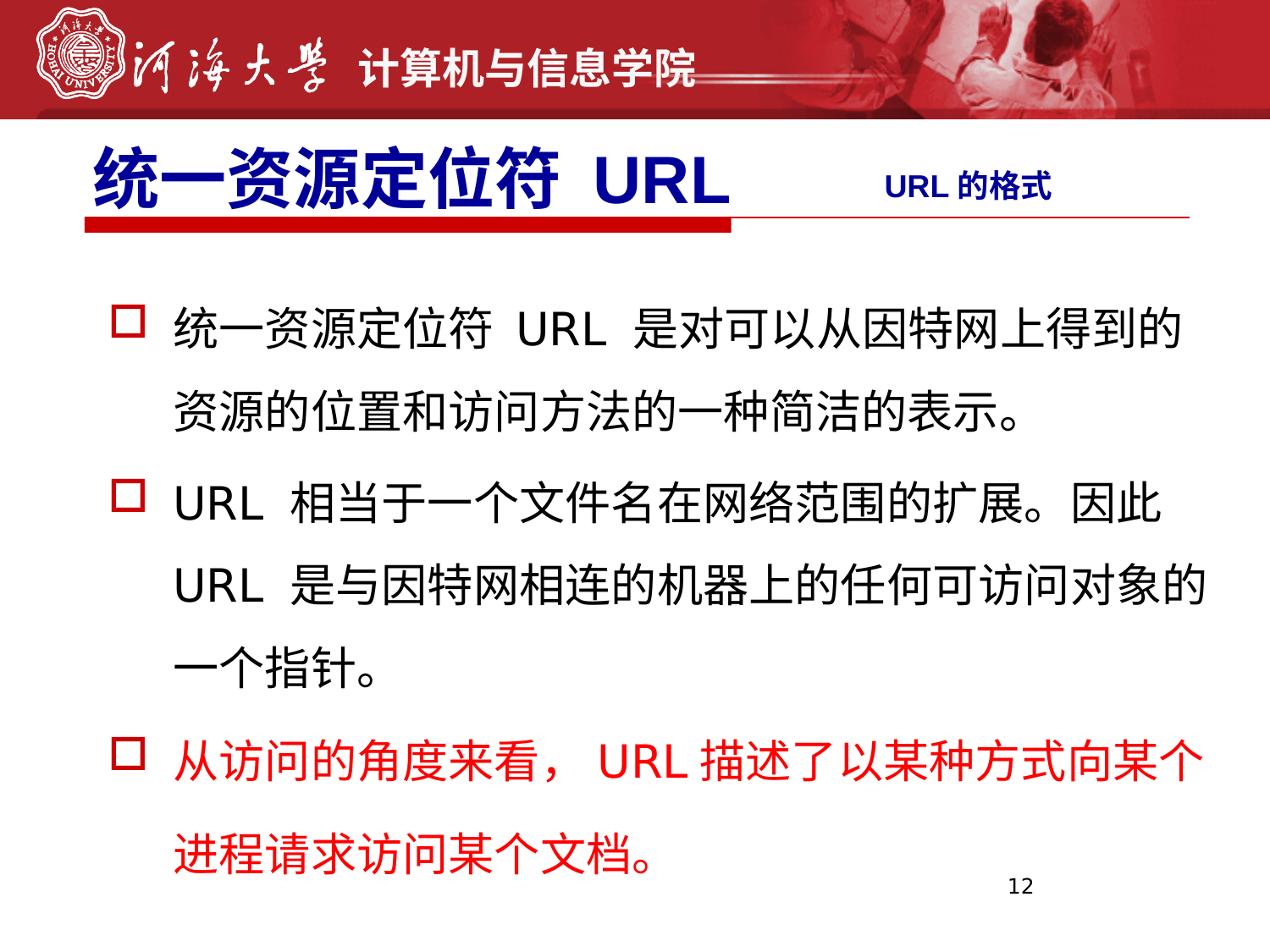

# 统一资源定位符 URL
URL的格式
统一资源定位符 URL 是对可以从因特网上得到的资源的位置和访问方法的一种简洁的表示。
URL 相当于一个文件名在网络范围的扩展。因此 URL 是与因特网相连的机器上的任何可访问对象的一个指针。
从访问的角度来看，URL描述了以某种方式向某个进程请求访问某个文档。
12